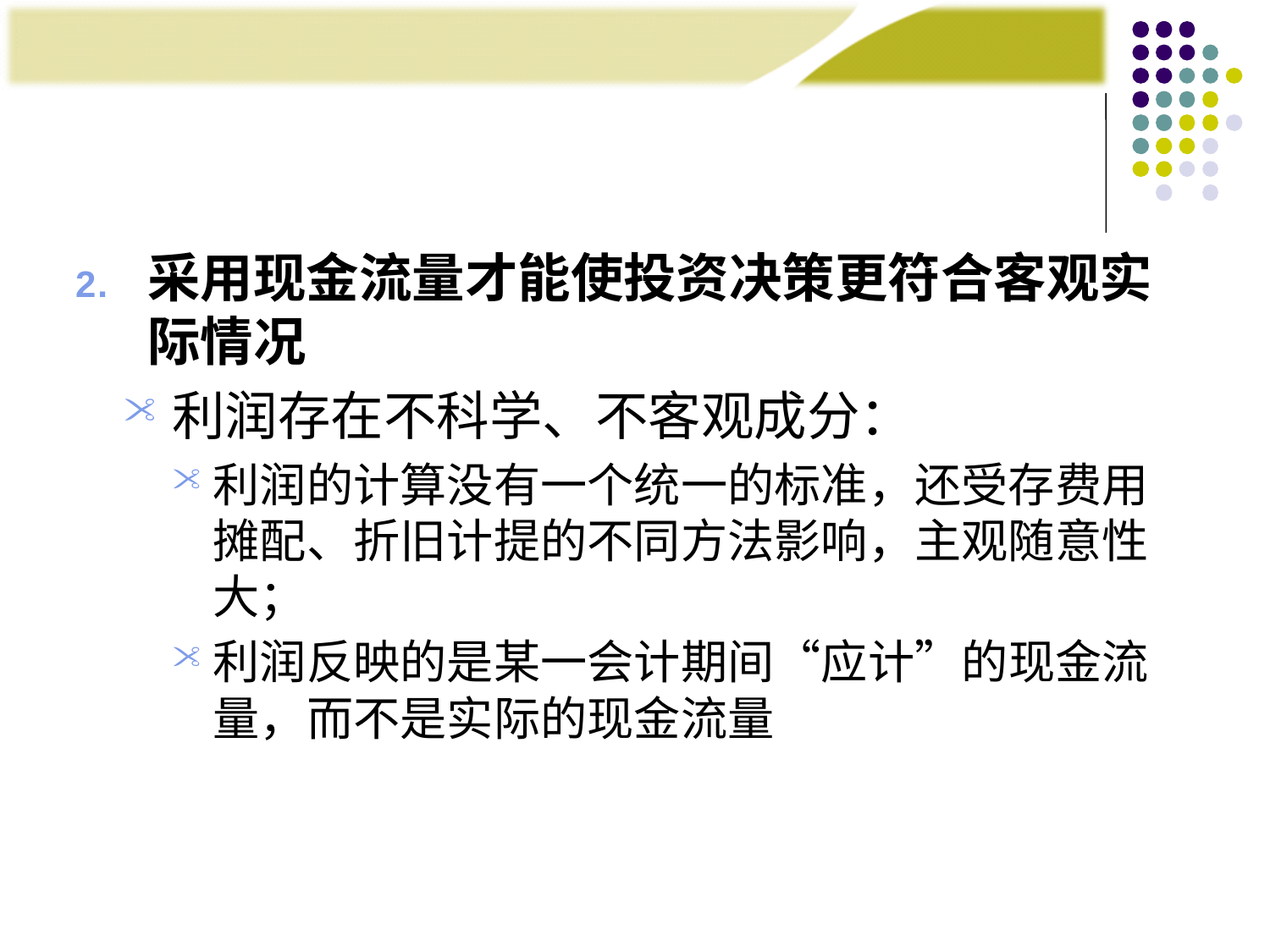

#
采用现金流量才能使投资决策更符合客观实际情况
利润存在不科学、不客观成分：
利润的计算没有一个统一的标准，还受存费用摊配、折旧计提的不同方法影响，主观随意性大；
利润反映的是某一会计期间“应计”的现金流量，而不是实际的现金流量